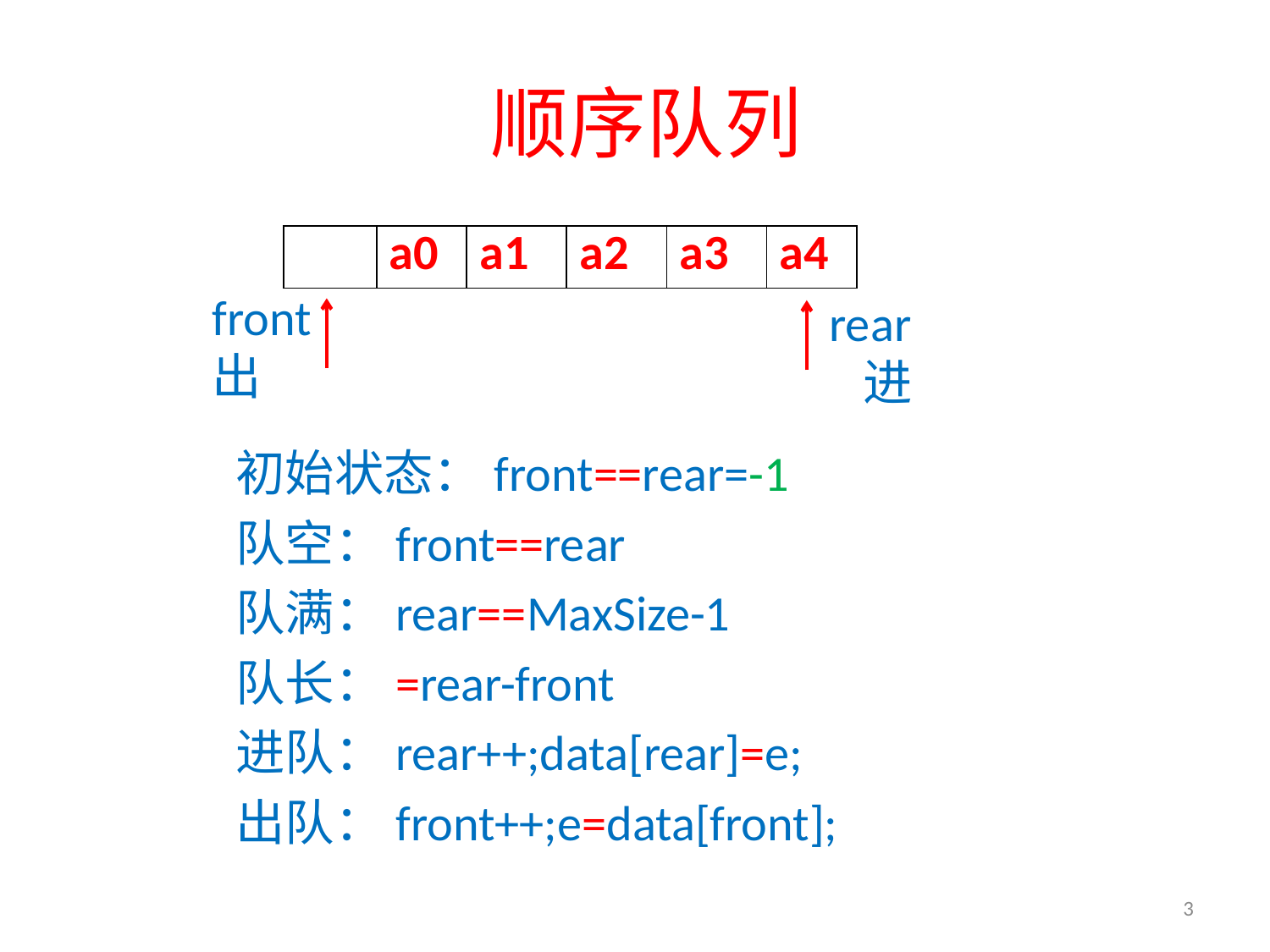

# 顺序队列
|  | a0 | a1 | a2 | a3 | a4 |
| --- | --- | --- | --- | --- | --- |
front
出
rear
  进
初始状态：front==rear=-1
队空：front==rear
队满：rear==MaxSize-1
队长：=rear-front
进队：rear++;data[rear]=e;
出队：front++;e=data[front];
3